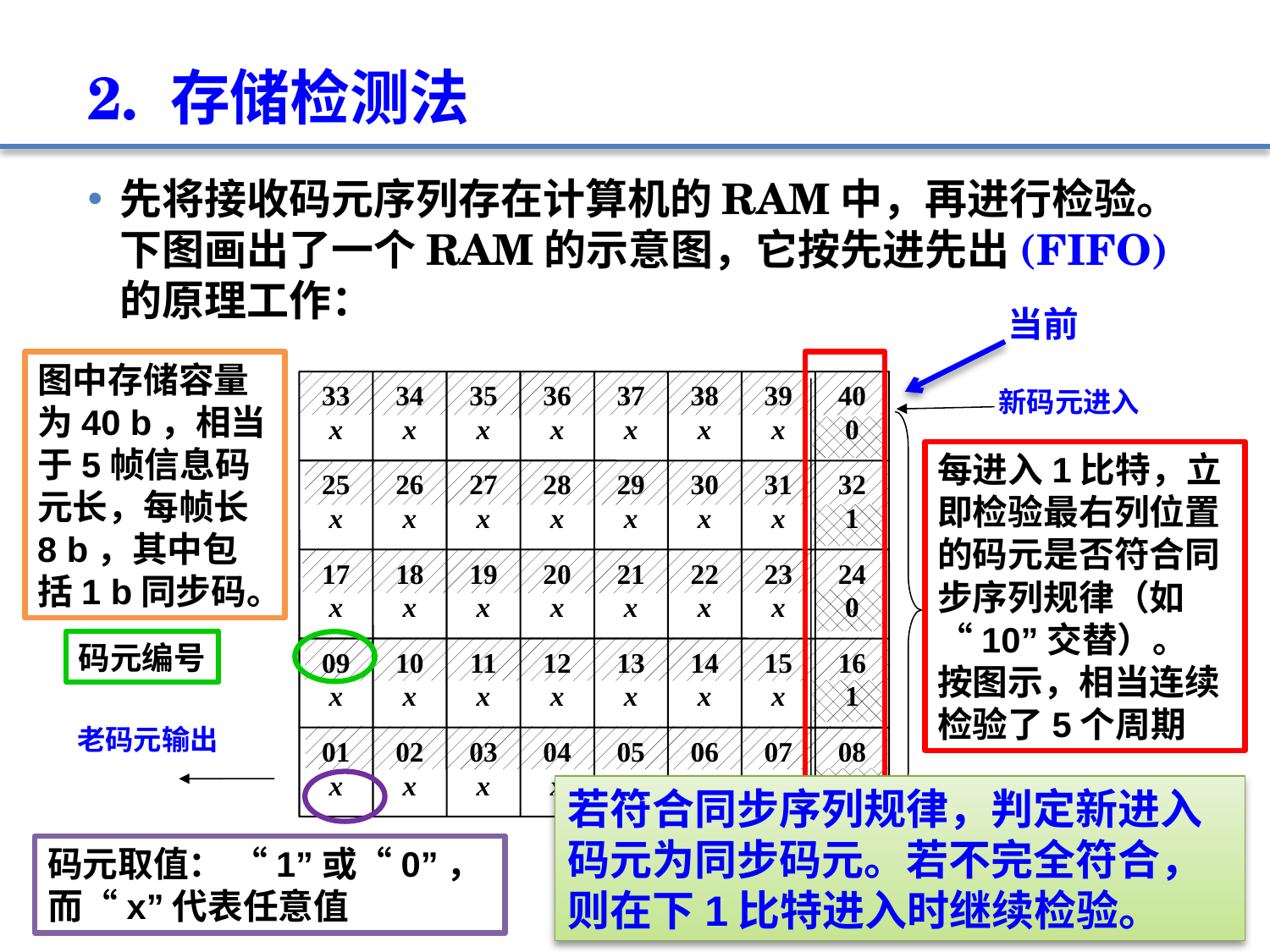

# 2. 存储检测法
先将接收码元序列存在计算机的RAM中，再进行检验。下图画出了一个RAM的示意图，它按先进先出(FIFO)的原理工作：
当前

图中存储容量为40 b，相当于5帧信息码元长，每帧长8 b，其中包括1 b同步码。

33
x

34
x

35
x

36
x

37
x

38
x

39
x

40
0

25
x

26
x
27
x
28
x
29
x
30
x
31
x
32
1
17
x

18
x
19
x
20
x
21
x
22
x
23
x
24
0
09
x

10
x
11
x
12
x
13
x
14
x
15
x
16
1
01
x

02
x
03
x
04
x
05
x
06
x
07
x
08
0

新码元进入

老码元输出

每进入1比特，立即检验最右列位置的码元是否符合同步序列规律（如“10”交替）。
按图示，相当连续检验了5个周期
码元编号

若符合同步序列规律，判定新进入码元为同步码元。若不完全符合，则在下1比特进入时继续检验。
码元取值： “1”或“0”，而“x”代表任意值
56